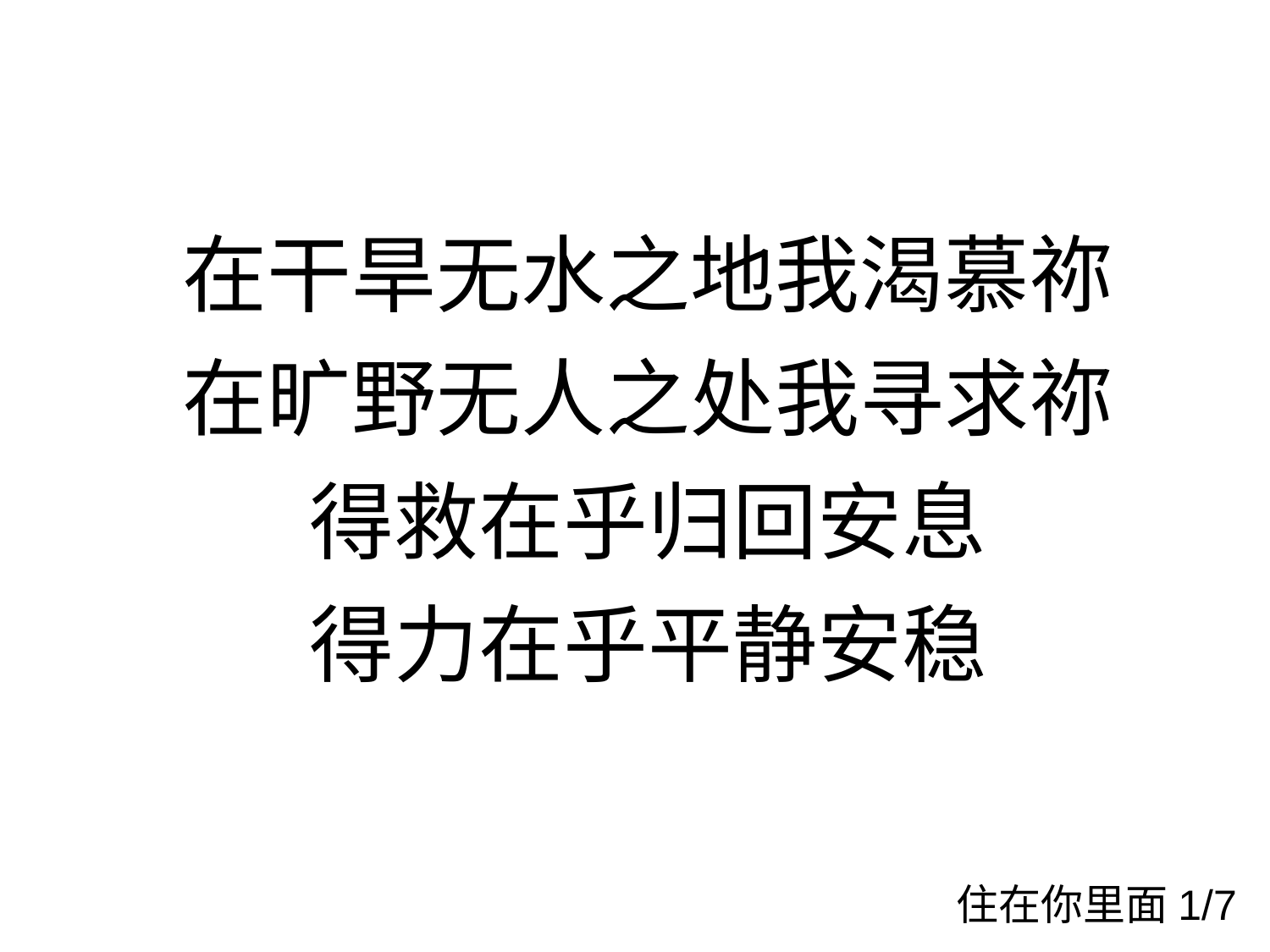

在干旱无水之地我渴慕祢
在旷野无人之处我寻求祢
得救在乎归回安息
得力在乎平静安稳
住在你里面1/7